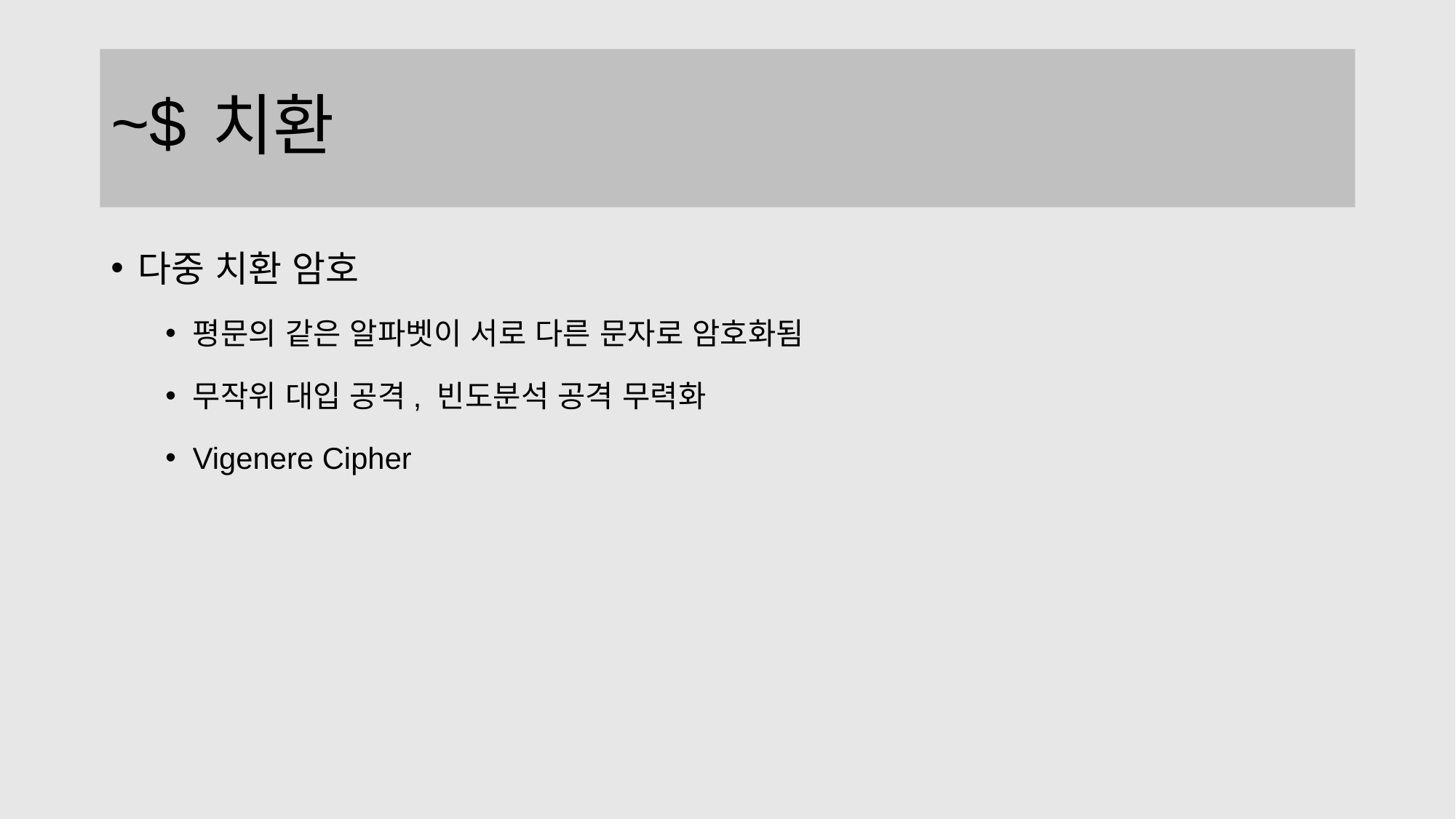

# 치환
다중 치환 암호
평문의 같은 알파벳이 서로 다른 문자로 암호화됨
무작위 대입 공격, 빈도분석 공격 무력화
Vigenere Cipher